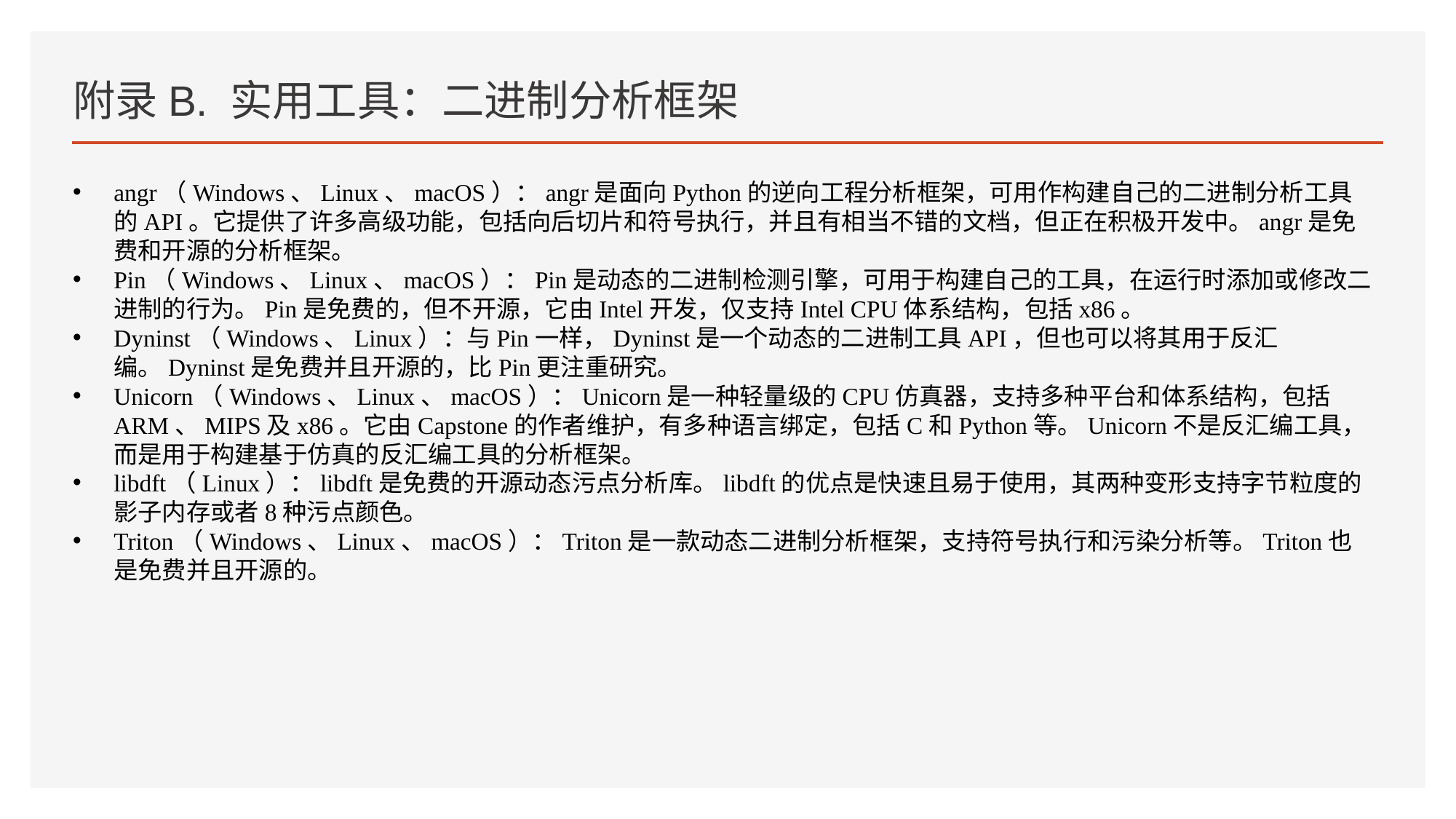

# 附录B. 实用工具：二进制分析框架
angr（Windows、Linux、macOS）：angr是面向Python的逆向工程分析框架，可用作构建自己的二进制分析工具的API。它提供了许多高级功能，包括向后切片和符号执行，并且有相当不错的文档，但正在积极开发中。angr是免费和开源的分析框架。
Pin（Windows、Linux、macOS）：Pin是动态的二进制检测引擎，可用于构建自己的工具，在运行时添加或修改二进制的行为。Pin是免费的，但不开源，它由Intel开发，仅支持Intel CPU体系结构，包括x86。
Dyninst（Windows、Linux）：与Pin一样，Dyninst是一个动态的二进制工具API，但也可以将其用于反汇编。Dyninst是免费并且开源的，比Pin更注重研究。
Unicorn（Windows、Linux、macOS）：Unicorn是一种轻量级的CPU仿真器，支持多种平台和体系结构，包括ARM、MIPS及x86。它由Capstone的作者维护，有多种语言绑定，包括C和Python等。Unicorn不是反汇编工具，而是用于构建基于仿真的反汇编工具的分析框架。
libdft（Linux）：libdft是免费的开源动态污点分析库。libdft的优点是快速且易于使用，其两种变形支持字节粒度的影子内存或者8种污点颜色。
Triton（Windows、Linux、macOS）：Triton是一款动态二进制分析框架，支持符号执行和污染分析等。Triton也是免费并且开源的。